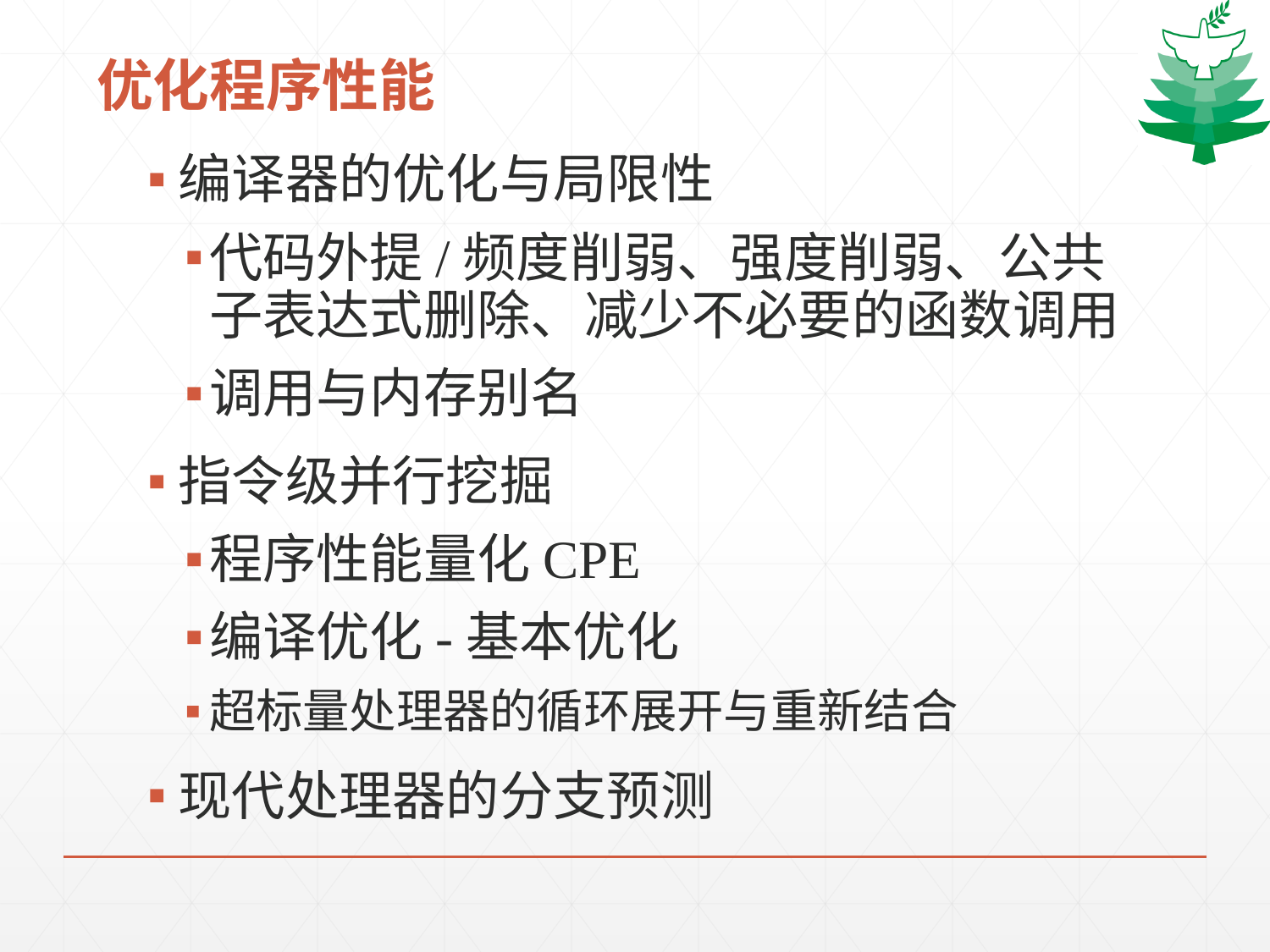

# 优化程序性能
编译器的优化与局限性
代码外提/频度削弱、强度削弱、公共子表达式删除、减少不必要的函数调用
调用与内存别名
指令级并行挖掘
程序性能量化CPE
编译优化-基本优化
超标量处理器的循环展开与重新结合
现代处理器的分支预测